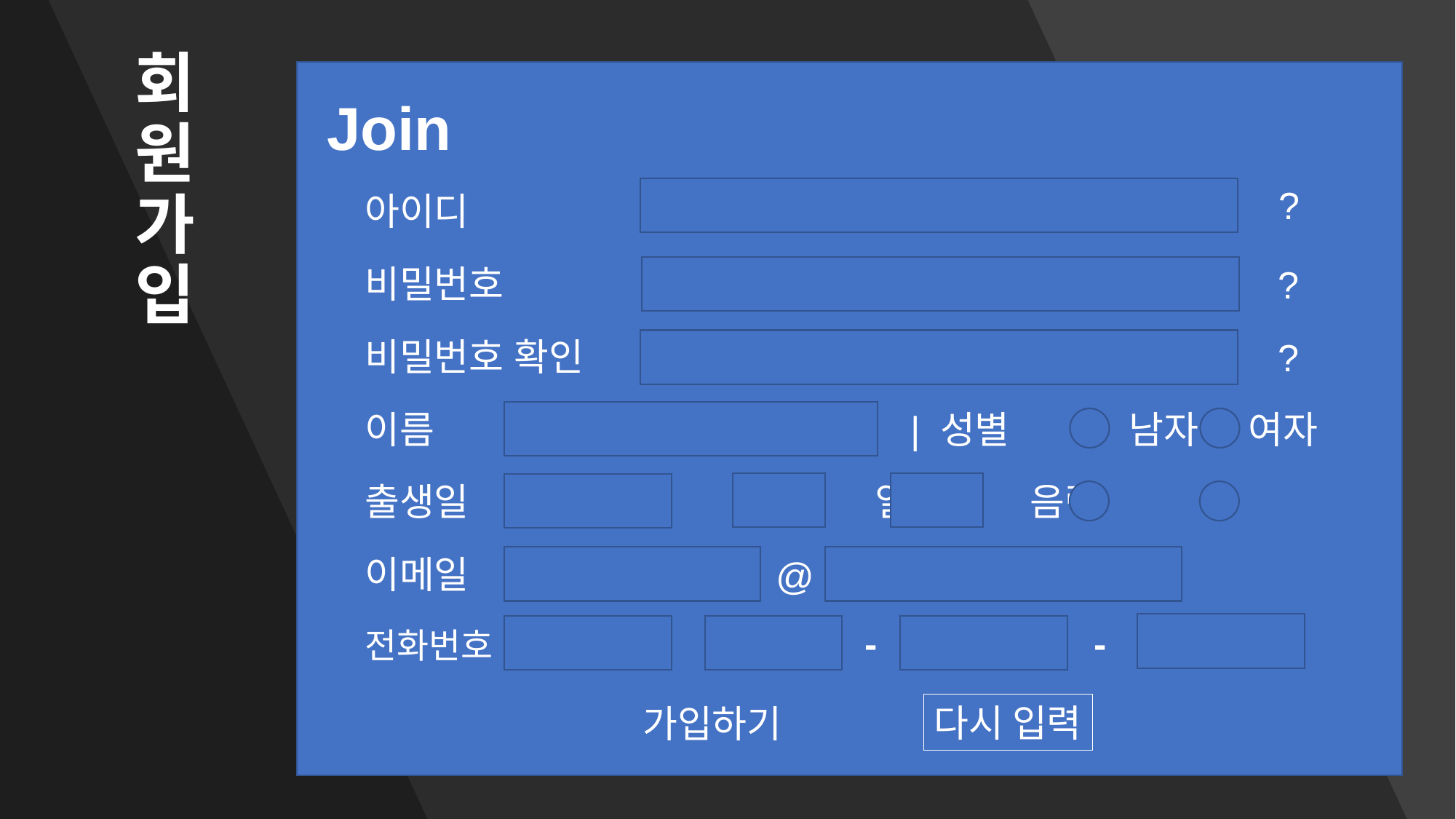

# 회원가입

Join
?

아이디

비밀번호

비밀번호 확인

이름					| 성별		남자	 여자

출생일		년	    월	       일	양력	 음력

이메일

전화번호
?

?

@

-
-

다시 입력
가입하기